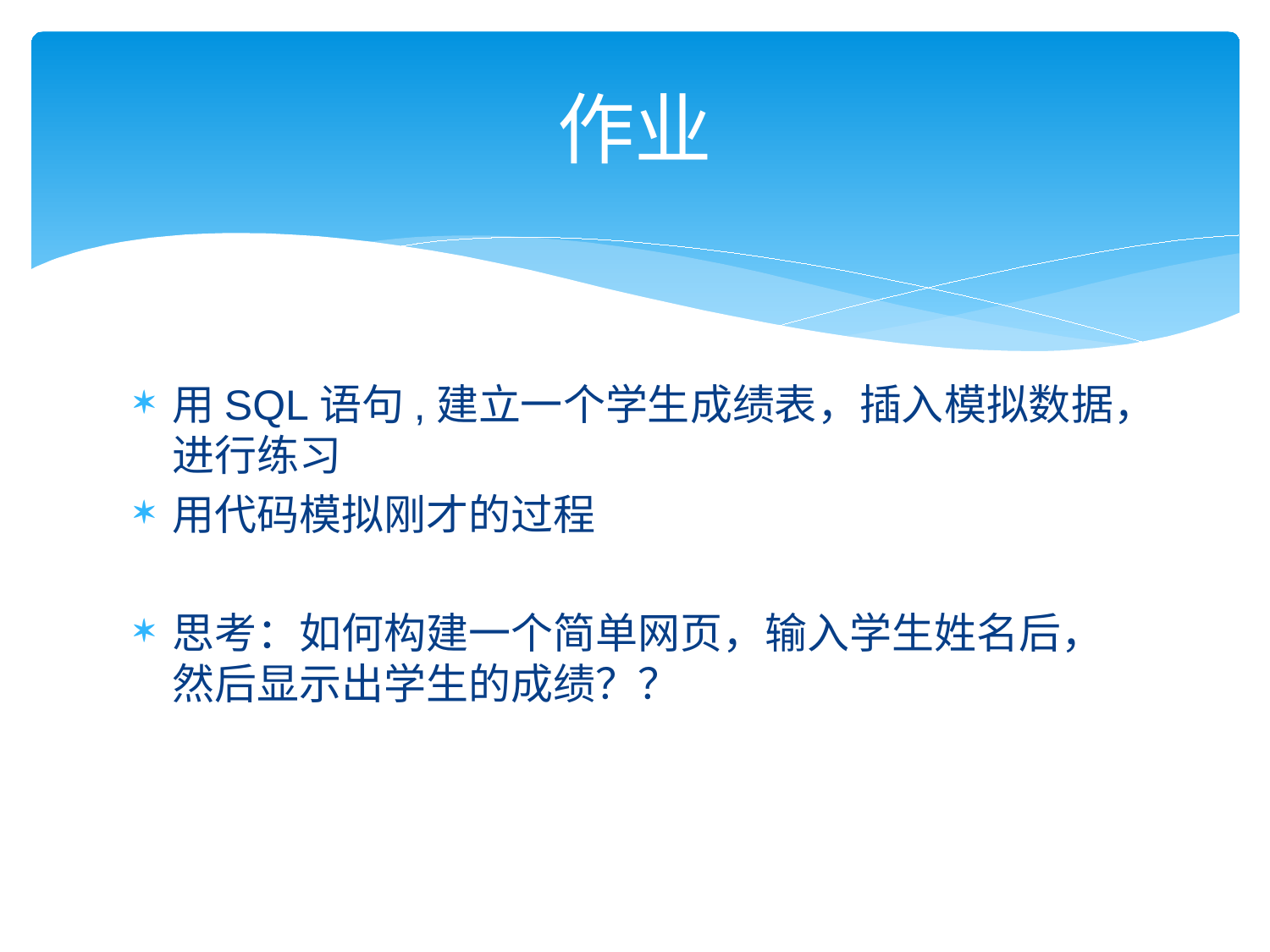

# 作业
用SQL语句,建立一个学生成绩表，插入模拟数据，进行练习
用代码模拟刚才的过程

思考：如何构建一个简单网页，输入学生姓名后，然后显示出学生的成绩？？